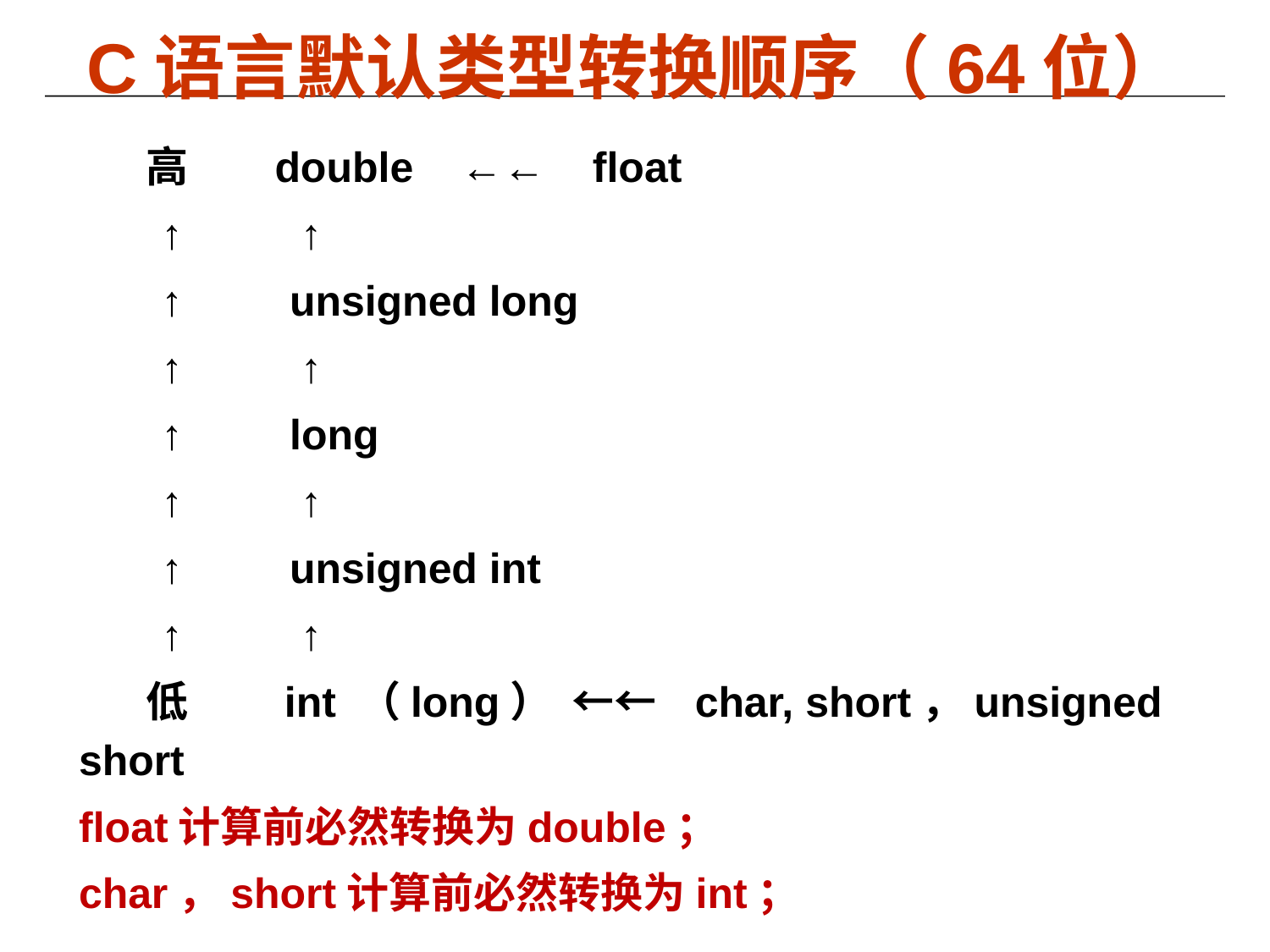

# C语言默认类型转换顺序（64位）
      高        double    ←←    float
       ↑          ↑
       ↑         unsigned long
       ↑          ↑
       ↑         long
       ↑          ↑
       ↑         unsigned int
       ↑          ↑
      低         int （long）  ←←   char, short，unsigned short
float计算前必然转换为double；
char，short计算前必然转换为int；